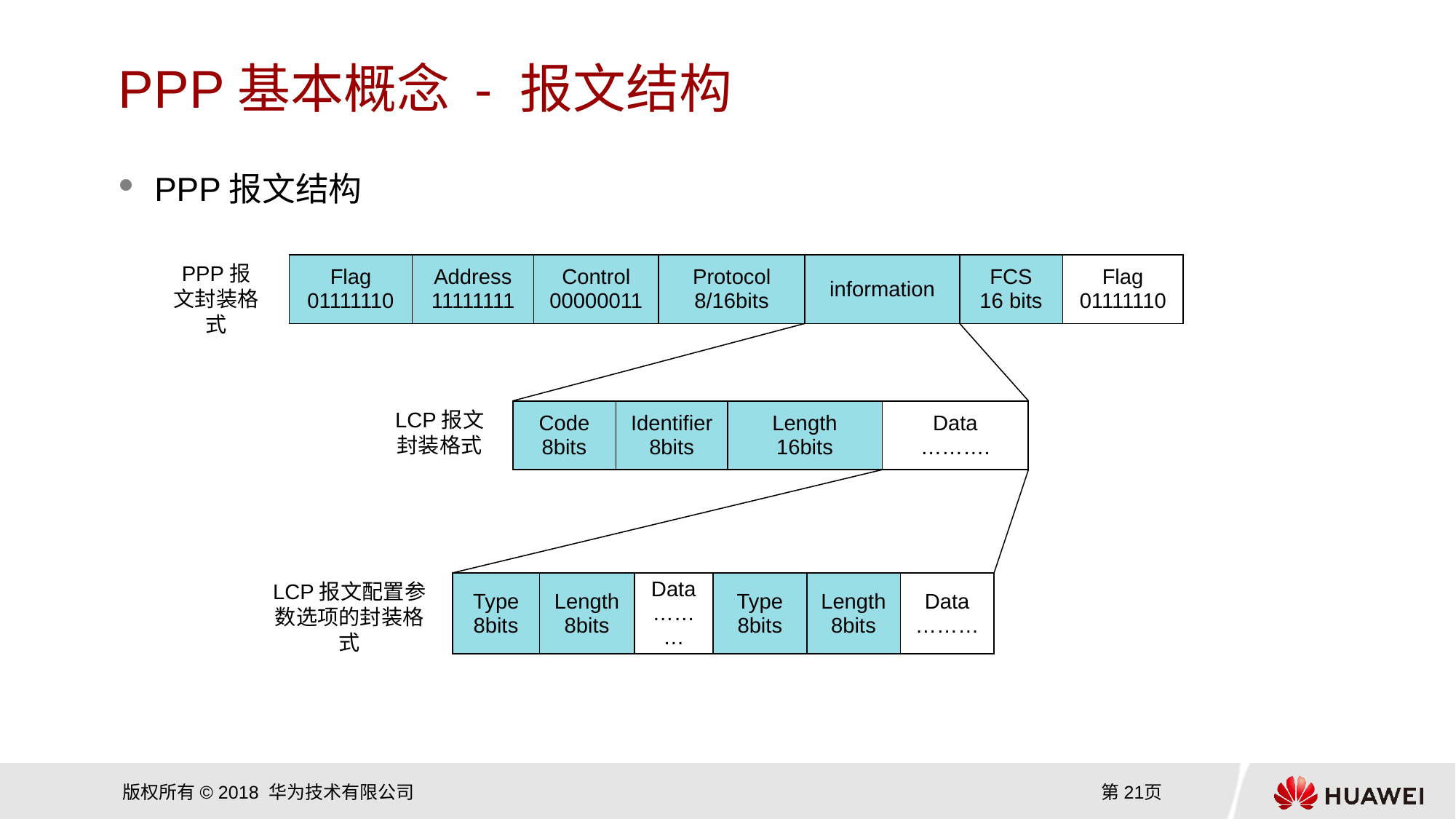

# PPP基本概念 - 报文结构
PPP报文结构

PPP报文封装格式
| Flag 01111110 | Address 11111111 | Control 00000011 | Protocol 8/16bits | information | FCS 16 bits | Flag 01111110 |
| --- | --- | --- | --- | --- | --- | --- |
LCP报文封装格式
| Code 8bits | Identifier 8bits | Length 16bits | Data ………. |
| --- | --- | --- | --- |
LCP报文配置参数选项的封装格式
| Type 8bits | Length 8bits | Data ……… | Type 8bits | Length 8bits | Data ……… |
| --- | --- | --- | --- | --- | --- |